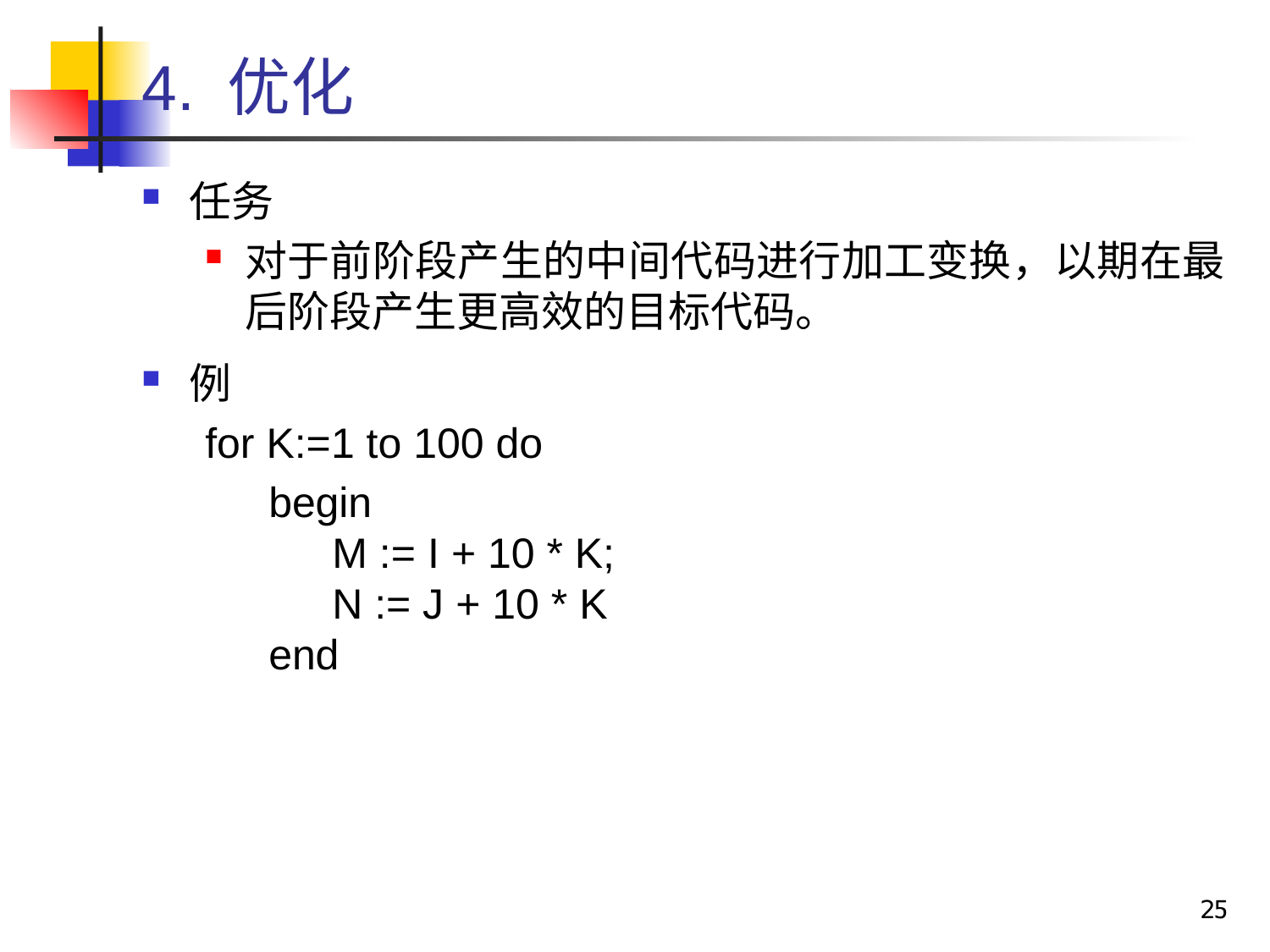

# 4. 优化
任务
对于前阶段产生的中间代码进行加工变换，以期在最后阶段产生更高效的目标代码。
例
for K:=1 to 100 do
begin
M := I + 10 * K;
N := J + 10 * K
end
25